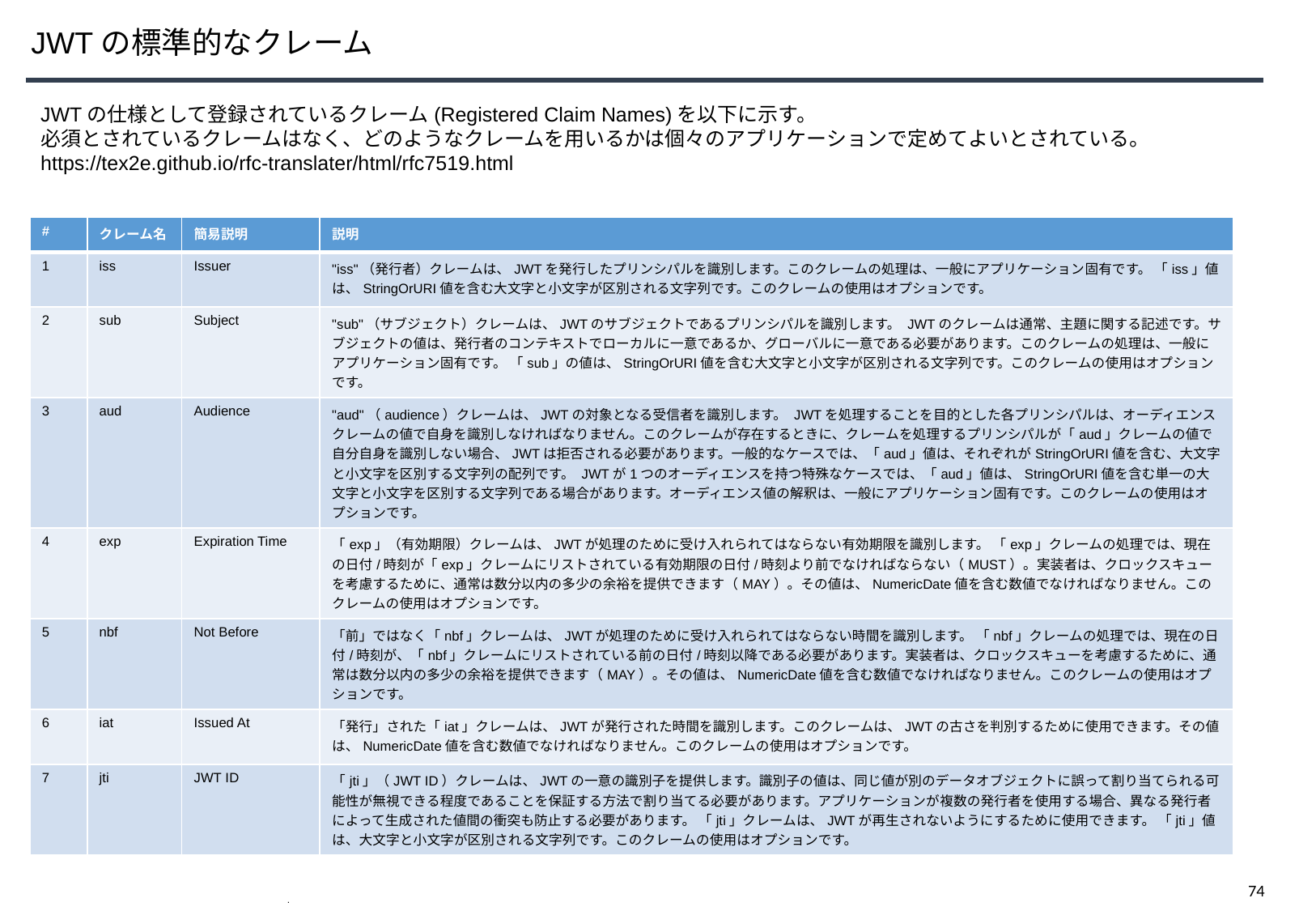

# JWTの標準的なクレーム
JWTの仕様として登録されているクレーム(Registered Claim Names)を以下に示す。
必須とされているクレームはなく、どのようなクレームを用いるかは個々のアプリケーションで定めてよいとされている。
https://tex2e.github.io/rfc-translater/html/rfc7519.html

| # | クレーム名 | 簡易説明 | 説明 |
| --- | --- | --- | --- |
| 1 | iss | Issuer | "iss"（発行者）クレームは、JWTを発行したプリンシパルを識別します。このクレームの処理は、一般にアプリケーション固有です。 「iss」値は、StringOrURI値を含む大文字と小文字が区別される文字列です。このクレームの使用はオプションです。 |
| 2 | sub | Subject | "sub"（サブジェクト）クレームは、JWTのサブジェクトであるプリンシパルを識別します。 JWTのクレームは通常、主題に関する記述です。サブジェクトの値は、発行者のコンテキストでローカルに一意であるか、グローバルに一意である必要があります。このクレームの処理は、一般にアプリケーション固有です。 「sub」の値は、StringOrURI値を含む大文字と小文字が区別される文字列です。このクレームの使用はオプションです。 |
| 3 | aud | Audience | "aud"（audience）クレームは、JWTの対象となる受信者を識別します。 JWTを処理することを目的とした各プリンシパルは、オーディエンスクレームの値で自身を識別しなければなりません。このクレームが存在するときに、クレームを処理するプリンシパルが「aud」クレームの値で自分自身を識別しない場合、JWTは拒否される必要があります。一般的なケースでは、「aud」値は、それぞれがStringOrURI値を含む、大文字と小文字を区別する文字列の配列です。 JWTが1つのオーディエンスを持つ特殊なケースでは、「aud」値は、StringOrURI値を含む単一の大文字と小文字を区別する文字列である場合があります。オーディエンス値の解釈は、一般にアプリケーション固有です。このクレームの使用はオプションです。 |
| 4 | exp | Expiration Time | 「exp」（有効期限）クレームは、JWTが処理のために受け入れられてはならない有効期限を識別します。 「exp」クレームの処理では、現在の日付/時刻が「exp」クレームにリストされている有効期限の日付/時刻より前でなければならない（MUST）。実装者は、クロックスキューを考慮するために、通常は数分以内の多少の余裕を提供できます（MAY）。その値は、NumericDate値を含む数値でなければなりません。このクレームの使用はオプションです。 |
| 5 | nbf | Not Before | 「前」ではなく「nbf」クレームは、JWTが処理のために受け入れられてはならない時間を識別します。 「nbf」クレームの処理では、現在の日付/時刻が、「nbf」クレームにリストされている前の日付/時刻以降である必要があります。実装者は、クロックスキューを考慮するために、通常は数分以内の多少の余裕を提供できます（MAY）。その値は、NumericDate値を含む数値でなければなりません。このクレームの使用はオプションです。 |
| 6 | iat | Issued At | 「発行」された「iat」クレームは、JWTが発行された時間を識別します。このクレームは、JWTの古さを判別するために使用できます。その値は、NumericDate値を含む数値でなければなりません。このクレームの使用はオプションです。 |
| 7 | jti | JWT ID | 「jti」（JWT ID）クレームは、JWTの一意の識別子を提供します。識別子の値は、同じ値が別のデータオブジェクトに誤って割り当てられる可能性が無視できる程度であることを保証する方法で割り当てる必要があります。アプリケーションが複数の発行者を使用する場合、異なる発行者によって生成された値間の衝突も防止する必要があります。 「jti」クレームは、JWTが再生されないようにするために使用できます。 「jti」値は、大文字と小文字が区別される文字列です。このクレームの使用はオプションです。 |